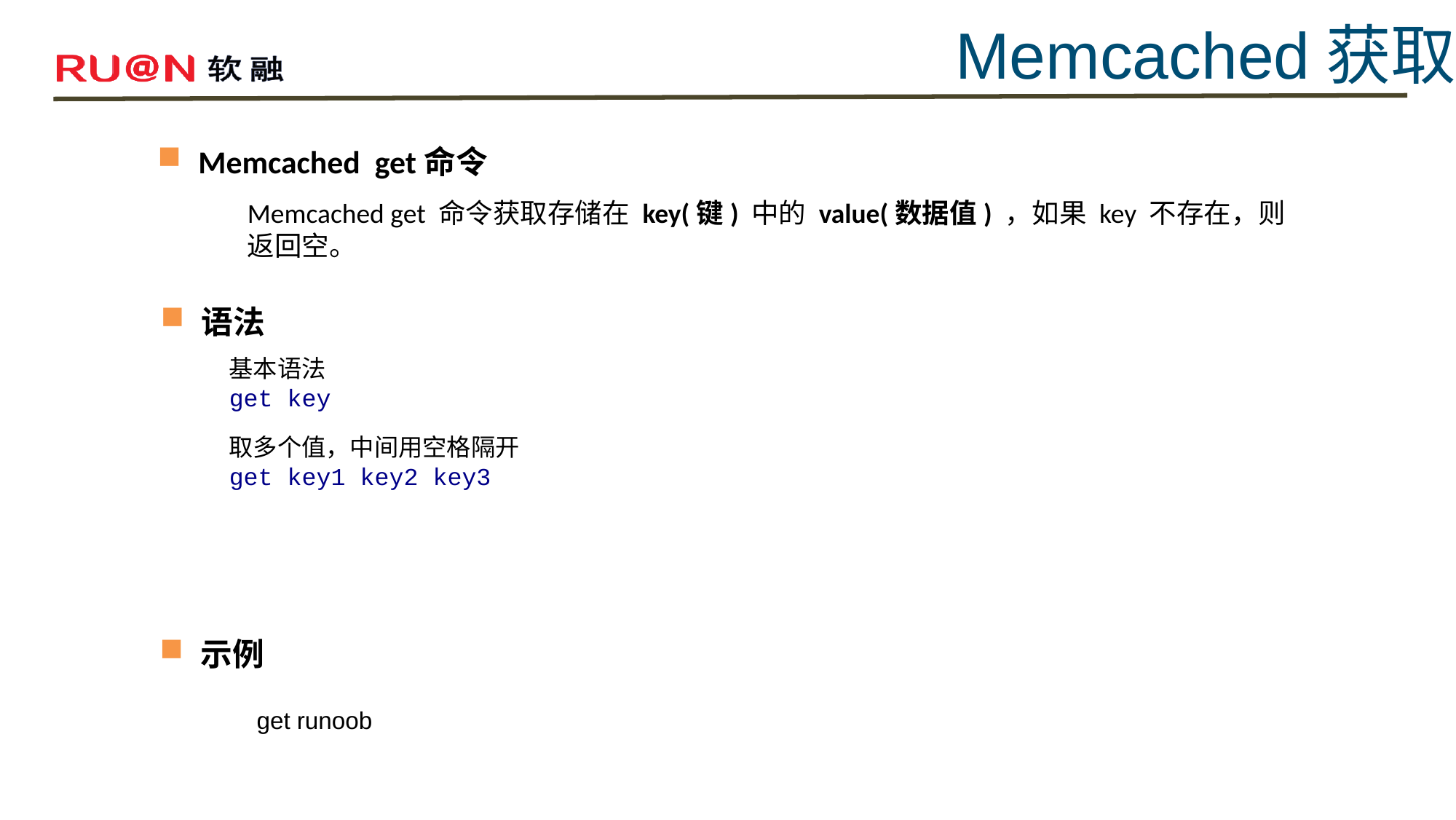

Memcached获取
Memcached  get命令
Memcached get 命令获取存储在 key(键) 中的 value(数据值) ，如果 key 不存在，则返回空。
语法
基本语法
get key
取多个值，中间用空格隔开
get key1 key2 key3
示例
get runoob